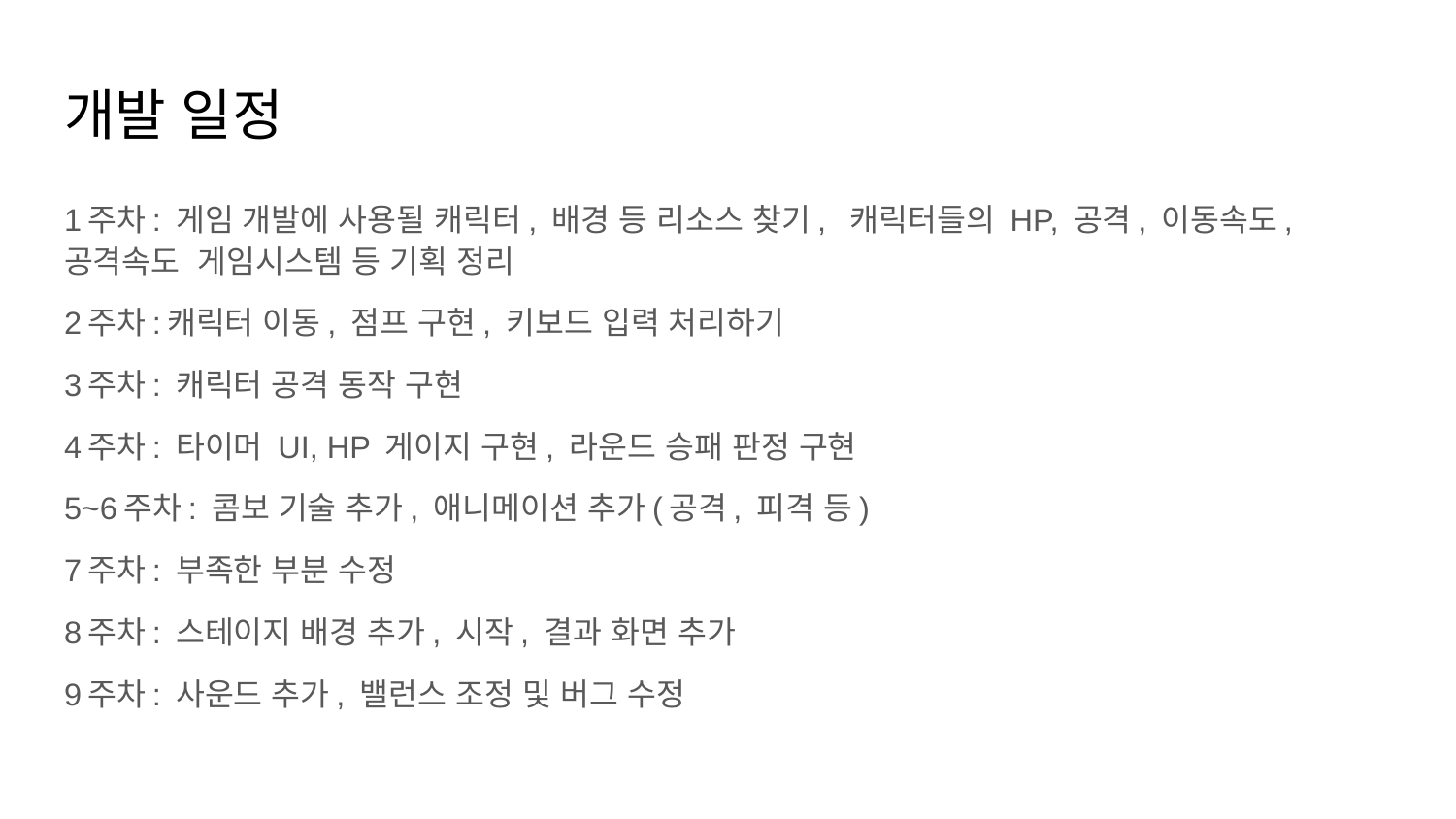

# 개발 일정
1주차: 게임 개발에 사용될 캐릭터, 배경 등 리소스 찾기,  캐릭터들의 HP, 공격, 이동속도, 공격속도  게임시스템 등 기획 정리
2주차:캐릭터 이동, 점프 구현, 키보드 입력 처리하기
3주차: 캐릭터 공격 동작 구현
4주차: 타이머 UI, HP 게이지 구현, 라운드 승패 판정 구현
5~6주차: 콤보 기술 추가, 애니메이션 추가(공격, 피격 등)
7주차: 부족한 부분 수정
8주차: 스테이지 배경 추가, 시작, 결과 화면 추가
9주차: 사운드 추가, 밸런스 조정 및 버그 수정